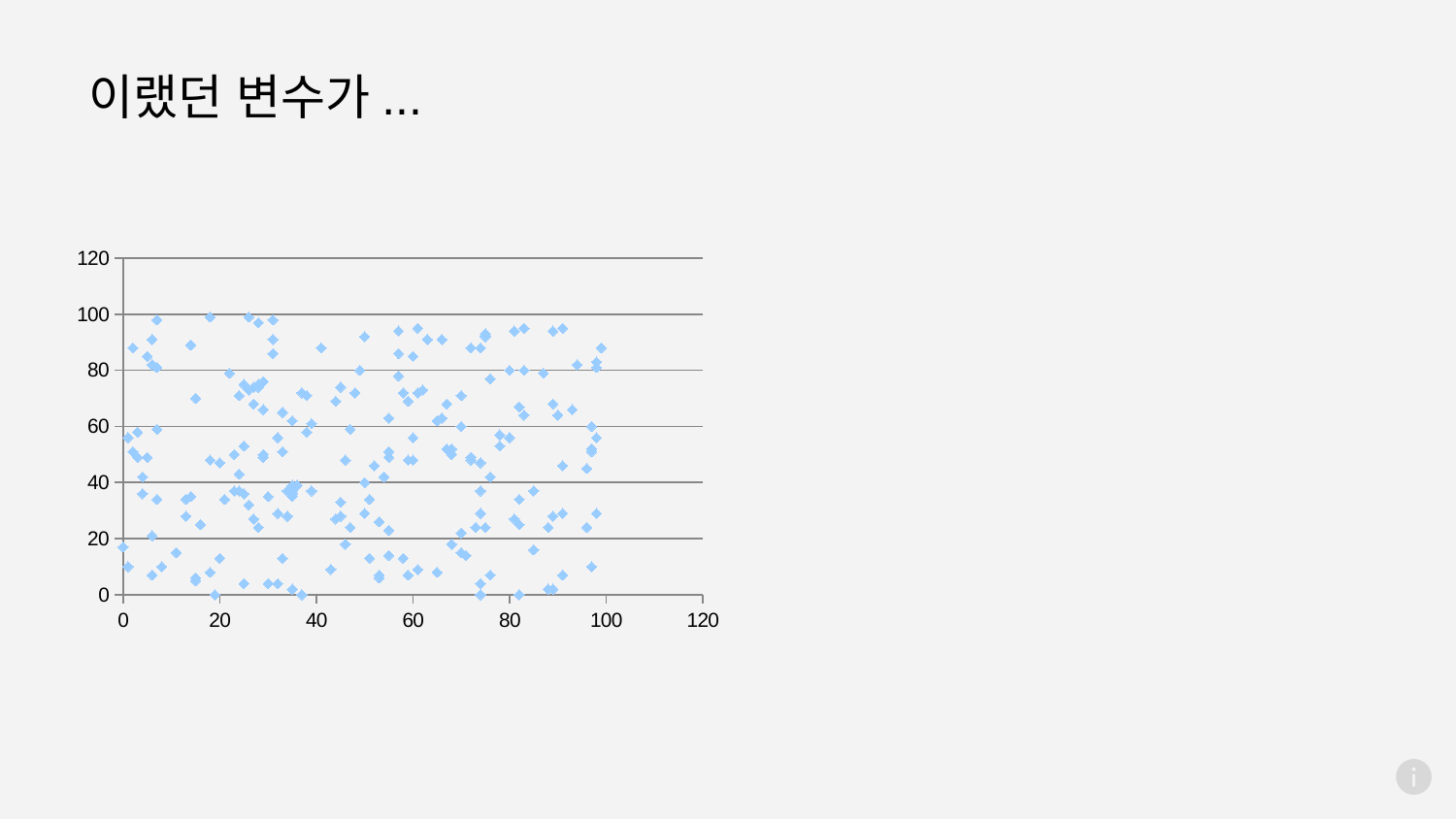

이랬던 변수가...

### Chart

| Category |  |
|---|---|